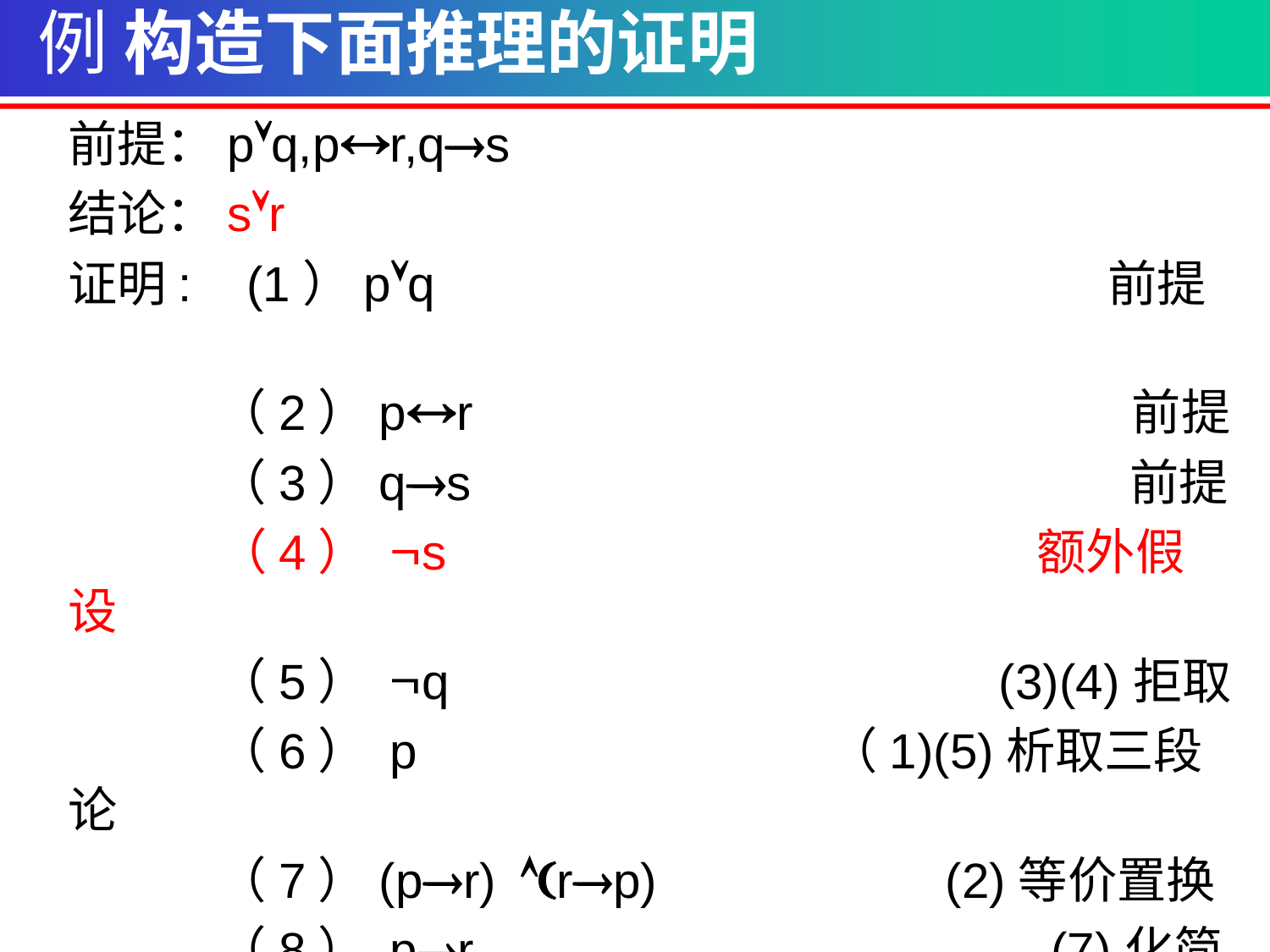

例 构造下面推理的证明
前提：p∨q,p↔r,q→s
结论：s∨r
证明:    (1）p∨q                                                前提
	 （2）p↔r                                               前提
	 （3）q→s                                               前提
	 （4） ¬s                                          额外假设
	 （5） ¬q                                        (3)(4)拒取
	 （6） p                             （1)(5)析取三段论
	 （7）(p→r) ∧(r→p)                     (2)等价置换
	 （8） p→r                                          (7)化简
	 （9） r                                           (6)(8)分离